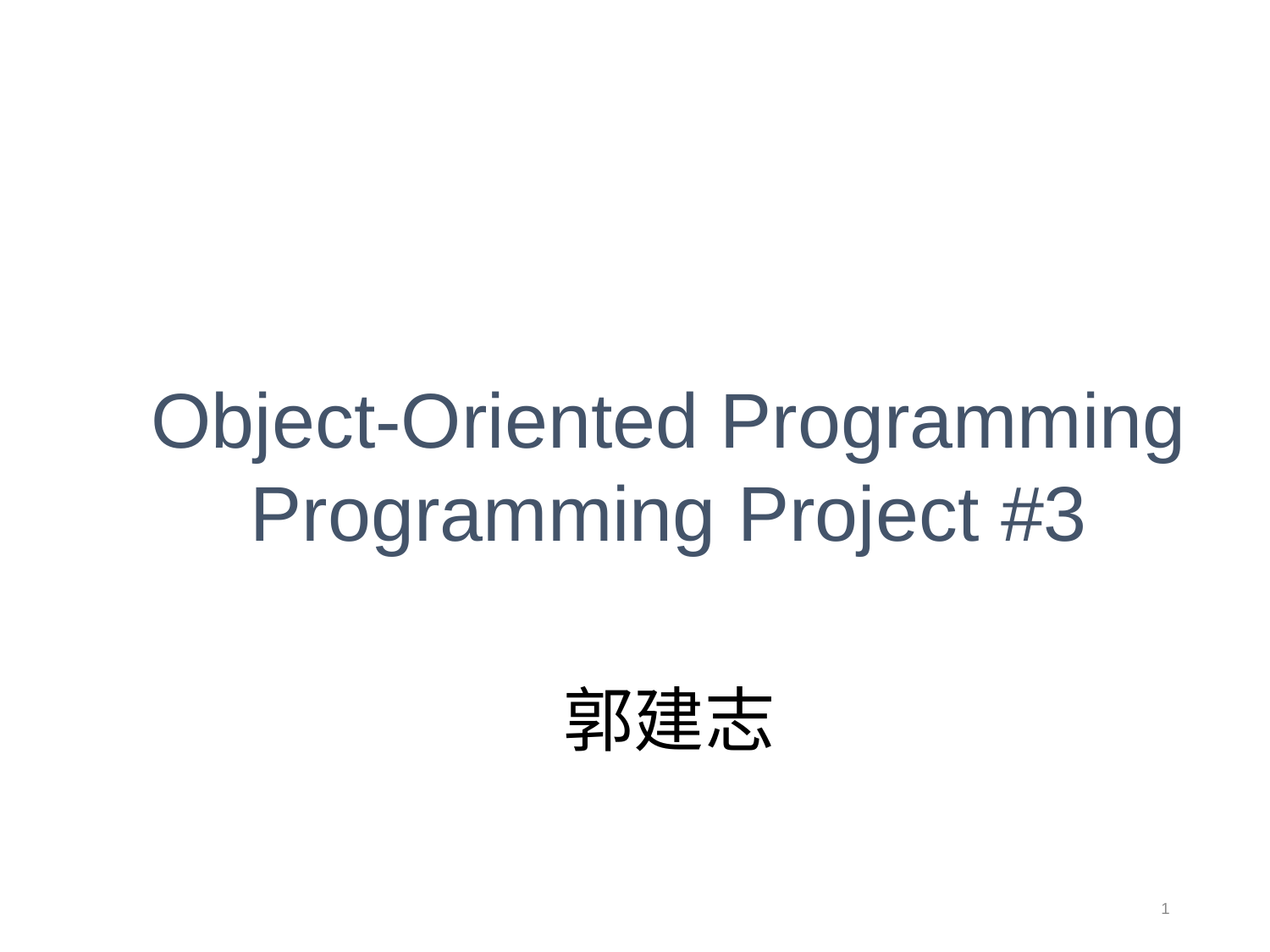

Object-Oriented Programming
Programming Project #3
郭建志
1